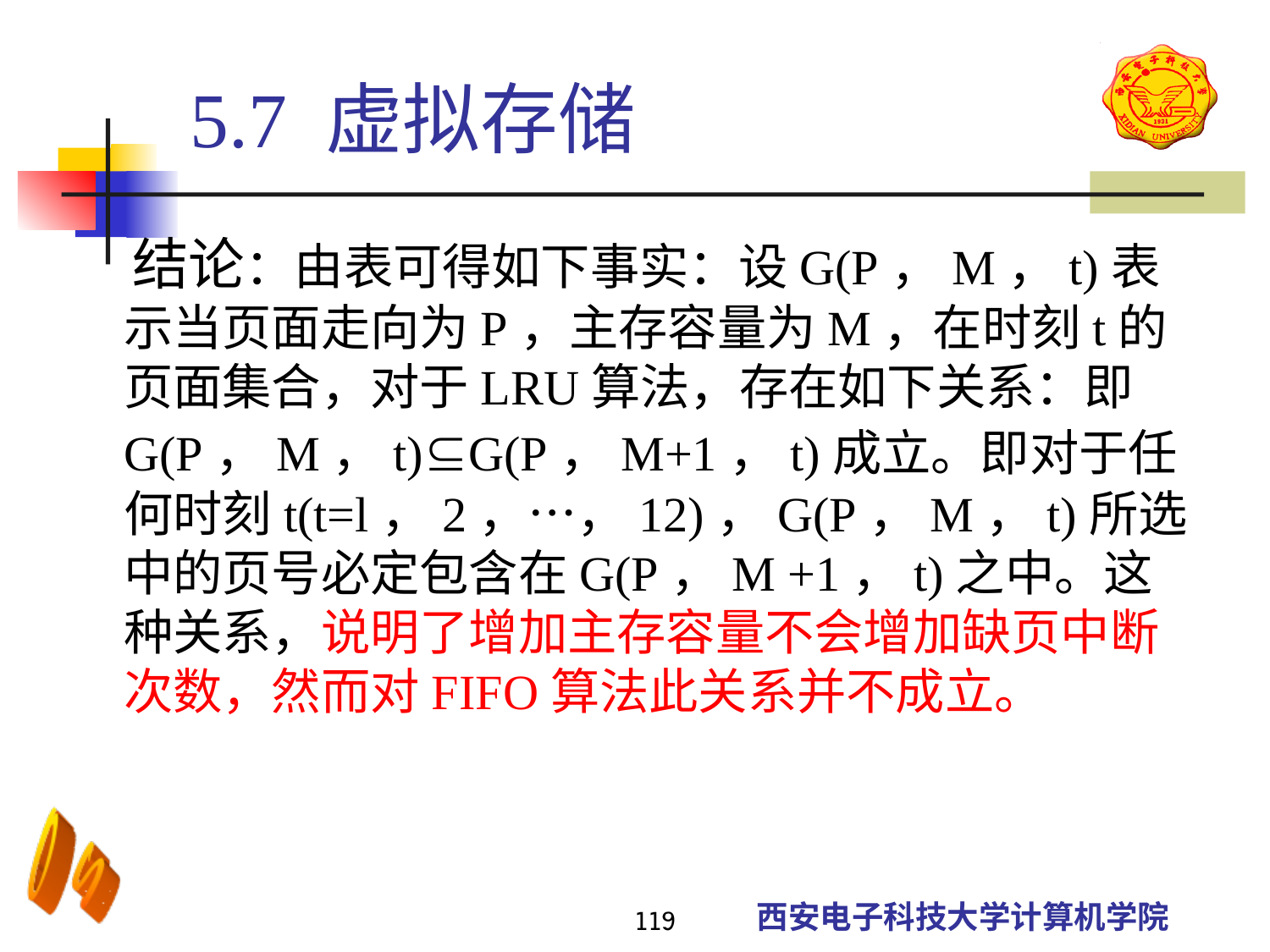

5.7 虚拟存储
    结论：由表可得如下事实：设G(P，M，t)表示当页面走向为P，主存容量为M，在时刻t的页面集合，对于LRU算法，存在如下关系：即 G(P，M，t)⊆G(P，M+1，t)成立。即对于任何时刻t(t=l，2，…，12)，G(P，M，t)所选中的页号必定包含在G(P，M +1，t)之中。这种关系，说明了增加主存容量不会增加缺页中断次数，然而对FIFO算法此关系并不成立。
119